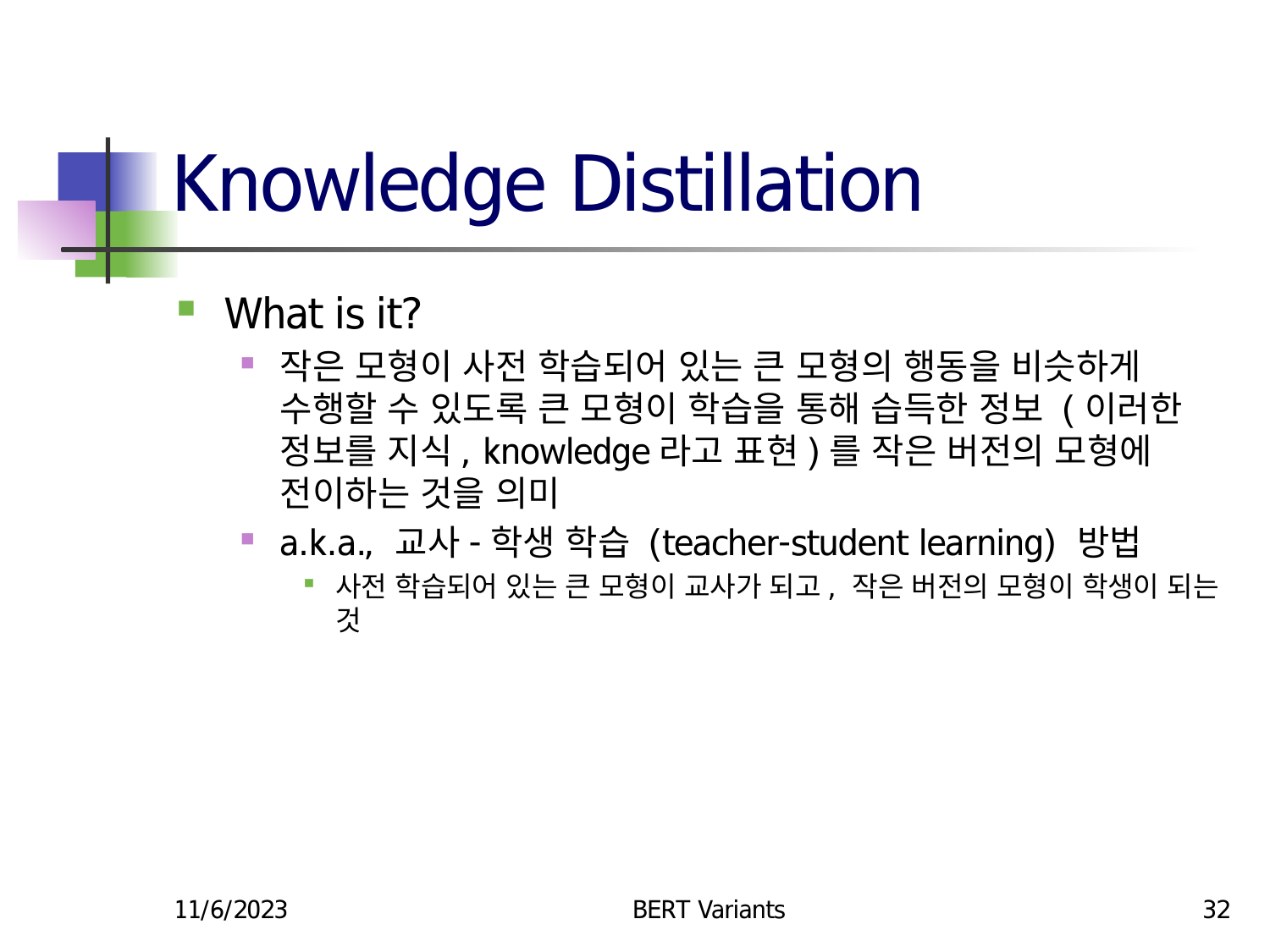

# Knowledge Distillation
What is it?
작은 모형이 사전 학습되어 있는 큰 모형의 행동을 비슷하게 수행할 수 있도록 큰 모형이 학습을 통해 습득한 정보 (이러한 정보를 지식, knowledge라고 표현)를 작은 버전의 모형에 전이하는 것을 의미
a.k.a., 교사-학생 학습 (teacher-student learning) 방법
사전 학습되어 있는 큰 모형이 교사가 되고, 작은 버전의 모형이 학생이 되는 것
11/6/2023
BERT Variants
32